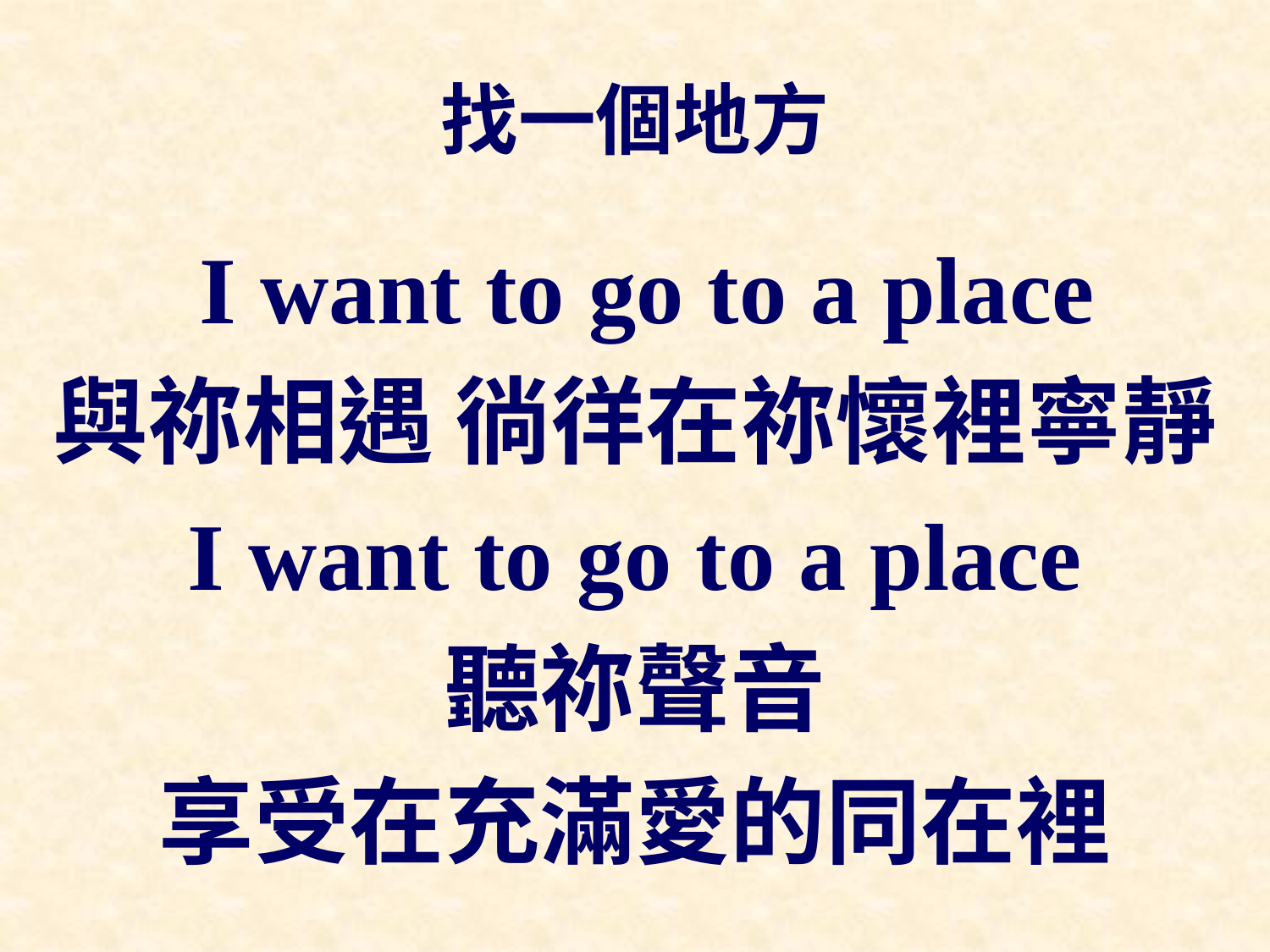

# 找一個地方
 I want to go to a place
與祢相遇 徜徉在祢懷裡寧靜
I want to go to a place
聽祢聲音
享受在充滿愛的同在裡